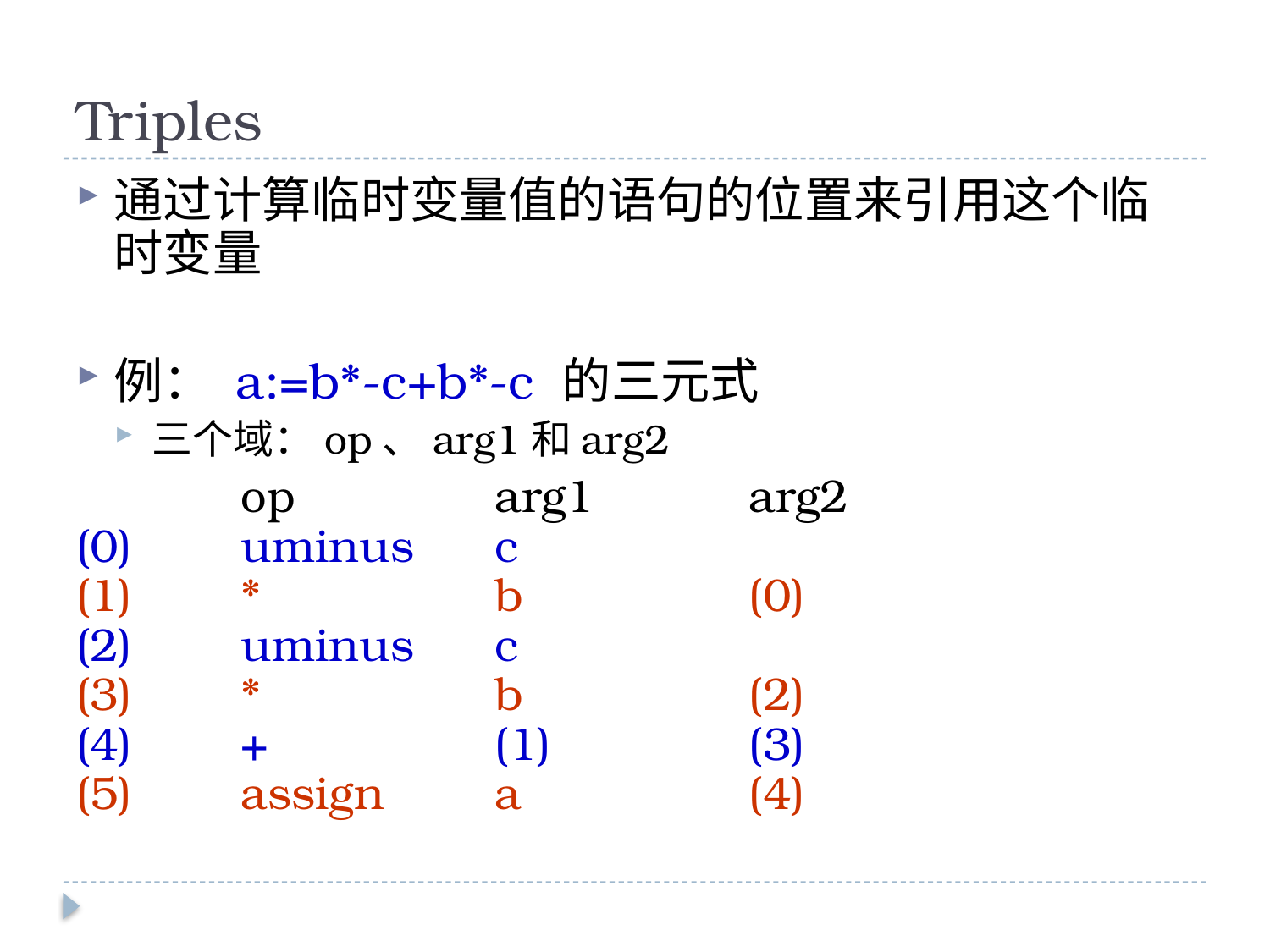

# Triples
通过计算临时变量值的语句的位置来引用这个临时变量

例： a:=b*-c+b*-c 的三元式
三个域：op、arg1和arg2
		op		arg1		arg2
(0)	uminus	c
(1)	*		b		(0)
(2)	uminus	c
(3)	*		b		(2)
(4)	+		(1)		(3)
(5)	assign	a		(4)

23